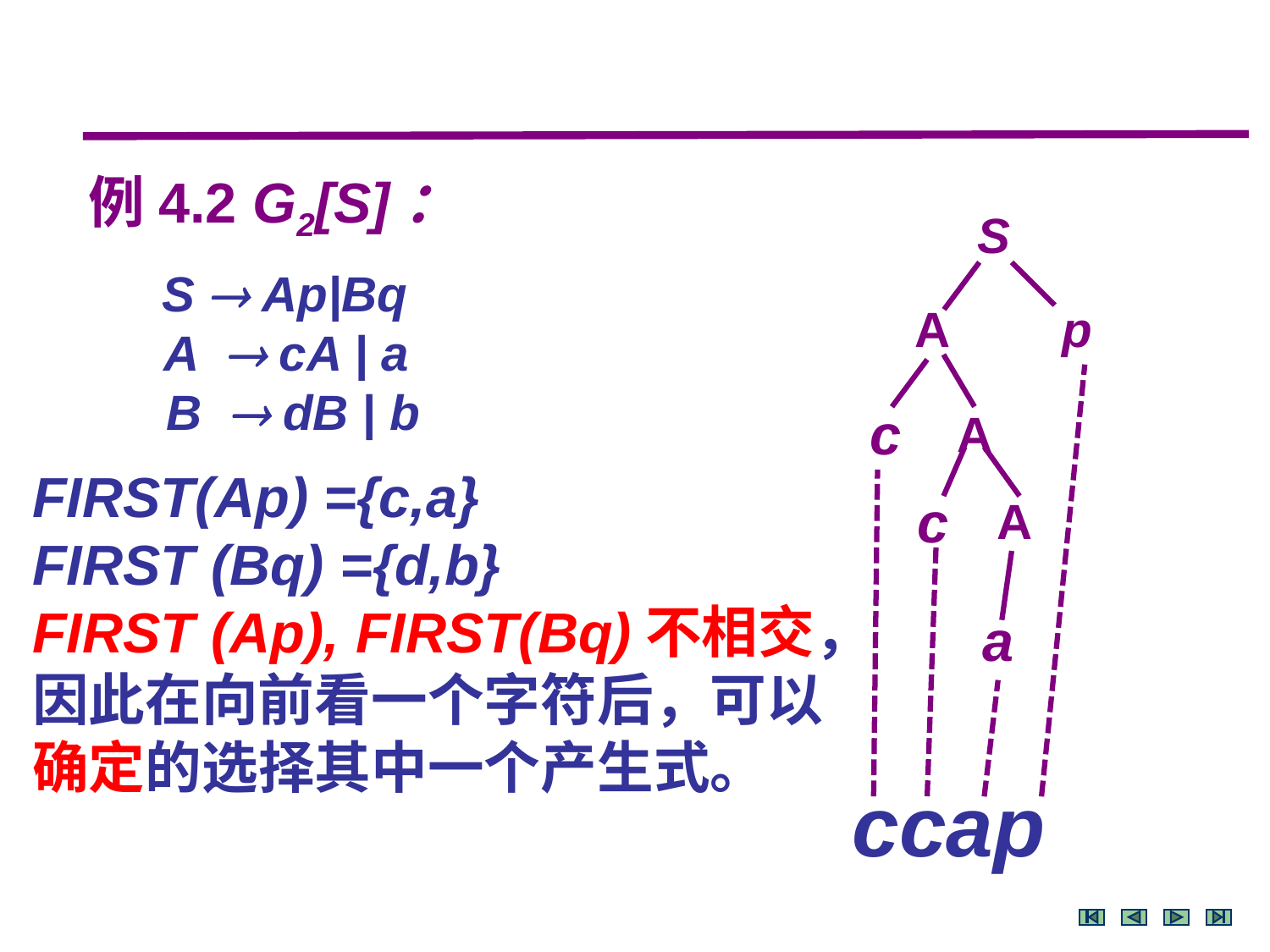

例4.2 G2[S]：

           S → Ap|Bq	         	 A  → cA | a
	 B  → dB | b
S

A
p

c
A

FIRST(Ap) ={c,a}
FIRST (Bq) ={d,b}
FIRST (Ap), FIRST(Bq)不相交，
因此在向前看一个字符后，可以确定的选择其中一个产生式。

c
A

a

           ccap